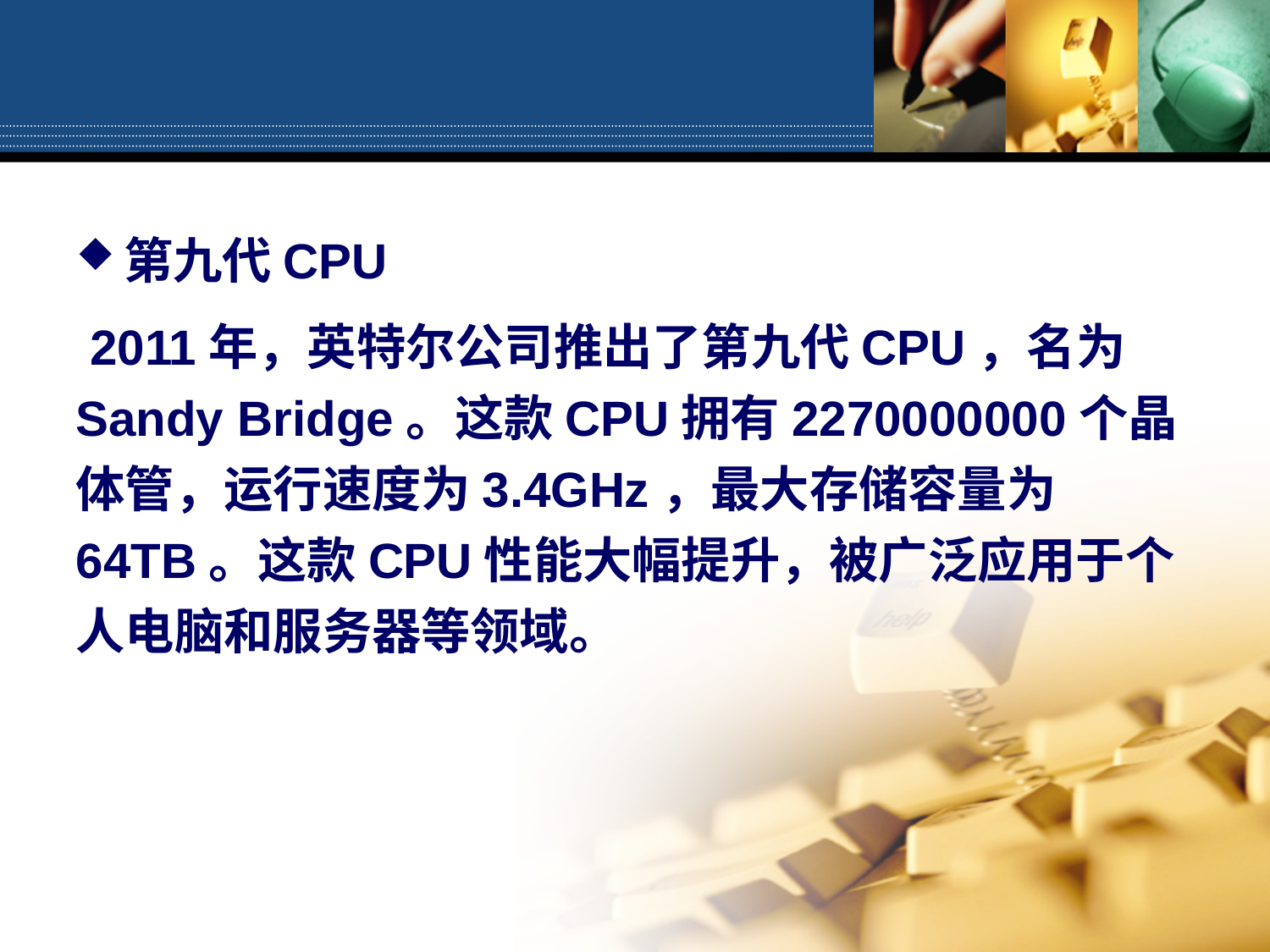

#
第九代CPU
 2011年，英特尔公司推出了第九代CPU，名为Sandy Bridge。这款CPU拥有2270000000个晶体管，运行速度为3.4GHz，最大存储容量为64TB。这款CPU性能大幅提升，被广泛应用于个人电脑和服务器等领域。